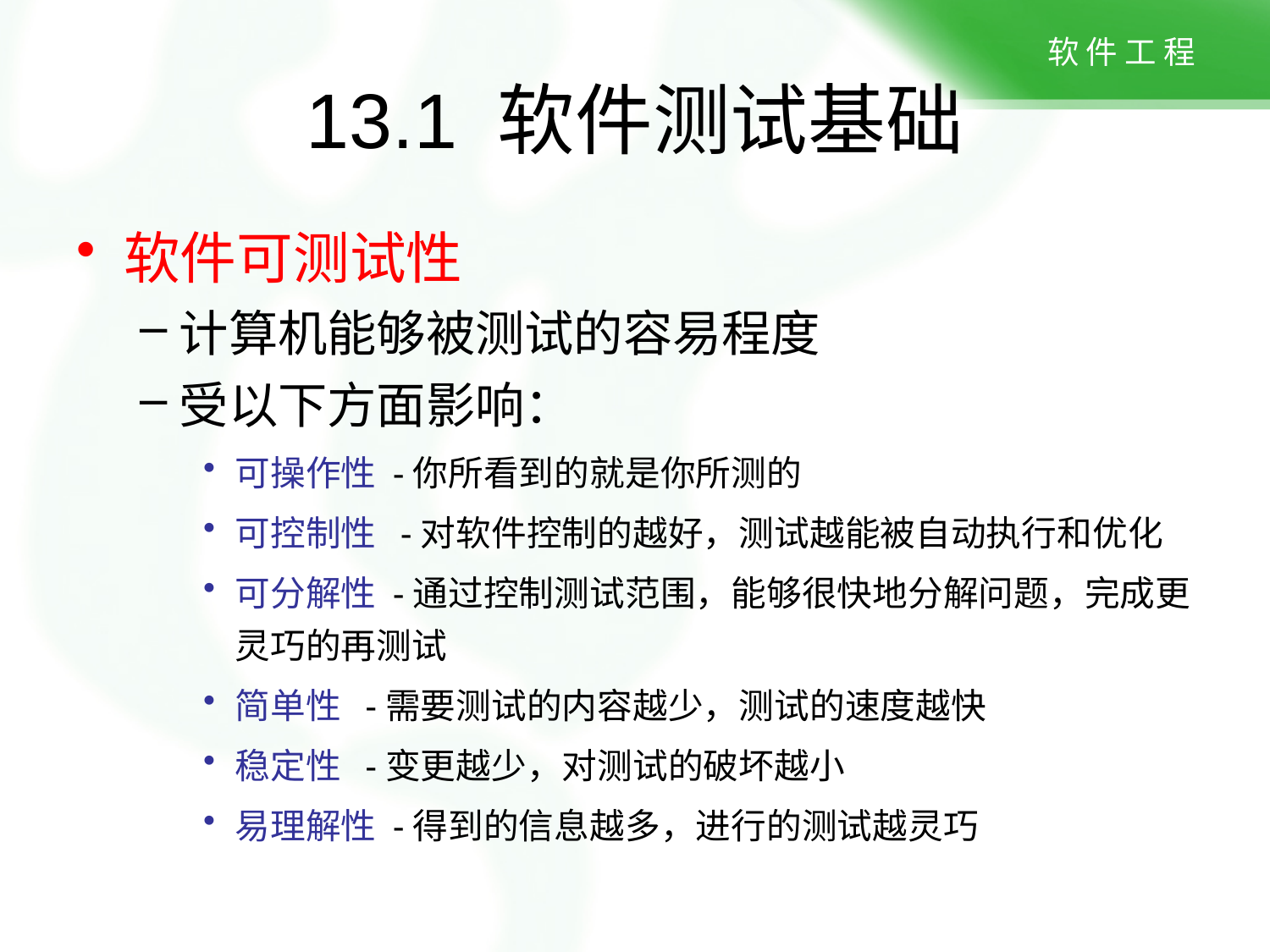

13.1 软件测试基础
软件可测试性
计算机能够被测试的容易程度
受以下方面影响：
可操作性 -你所看到的就是你所测的
可控制性  -对软件控制的越好，测试越能被自动执行和优化
可分解性 -通过控制测试范围，能够很快地分解问题，完成更灵巧的再测试
简单性  -需要测试的内容越少，测试的速度越快
稳定性  -变更越少，对测试的破坏越小
易理解性 -得到的信息越多，进行的测试越灵巧